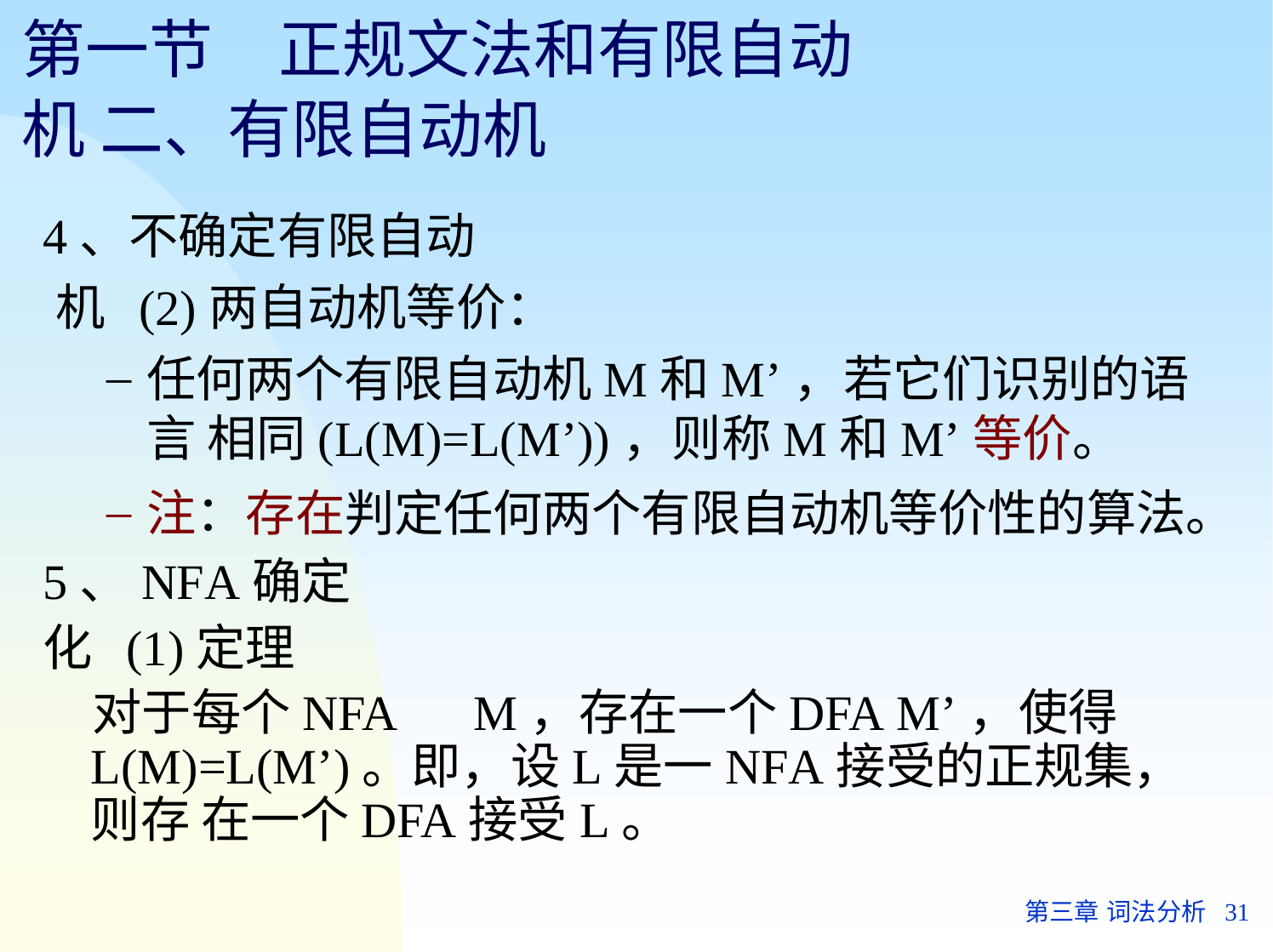

# 第一节	正规文法和有限自动机 二、有限自动机
4、不确定有限自动机  (2)两自动机等价：
任何两个有限自动机M和M’，若它们识别的语言 相同(L(M)=L(M’))，则称M和M’等价。
注：存在判定任何两个有限自动机等价性的算法。
5、NFA确定化  (1)定理
对于每个NFA	M，存在一个DFA M’，使得 L(M)=L(M’)。即，设L是一NFA接受的正规集，则存 在一个DFA接受L。
第三章 词法分析	31